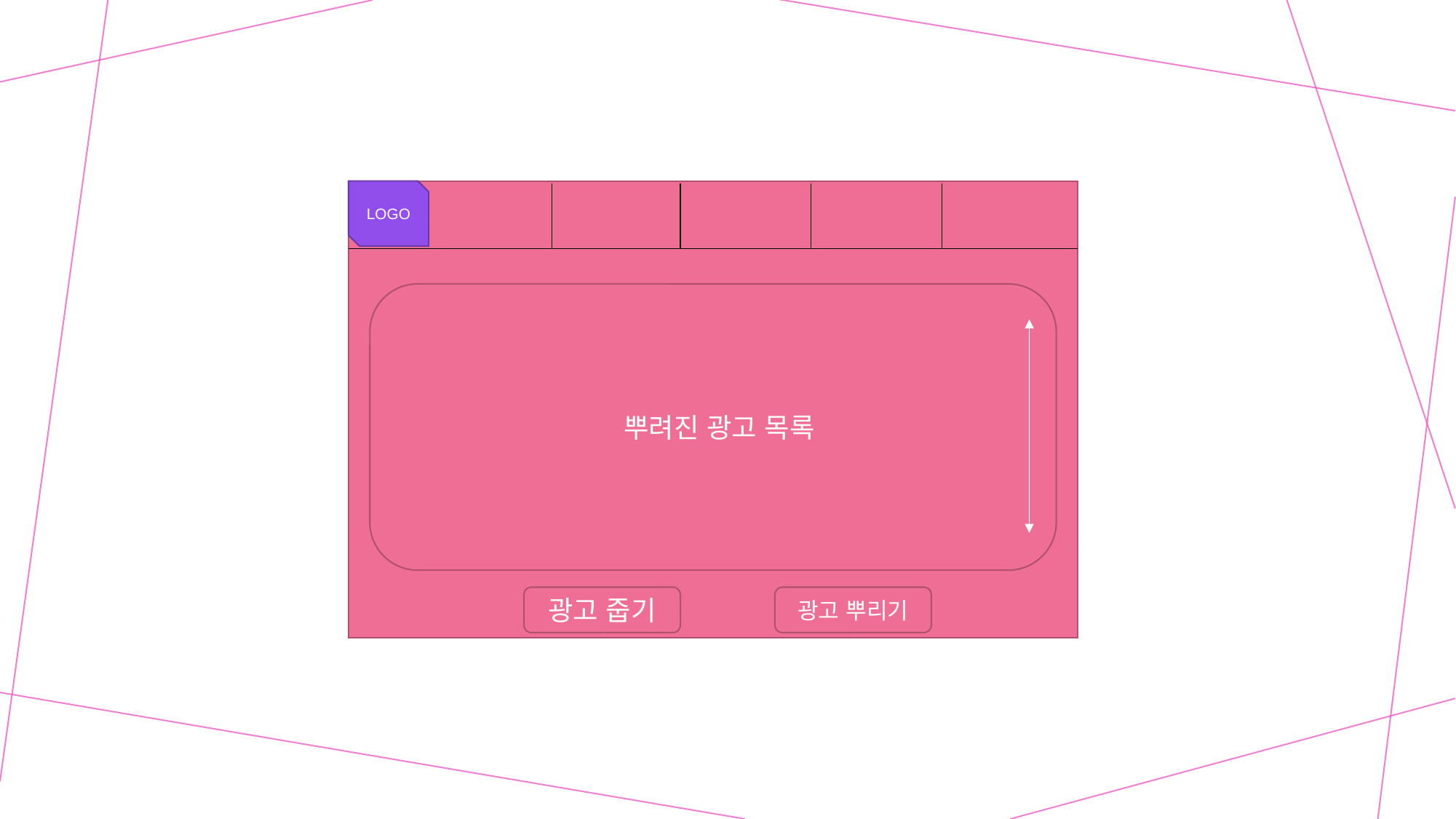

LOGO

 뿌려진 광고 목록
광고 줍기
광고 뿌리기